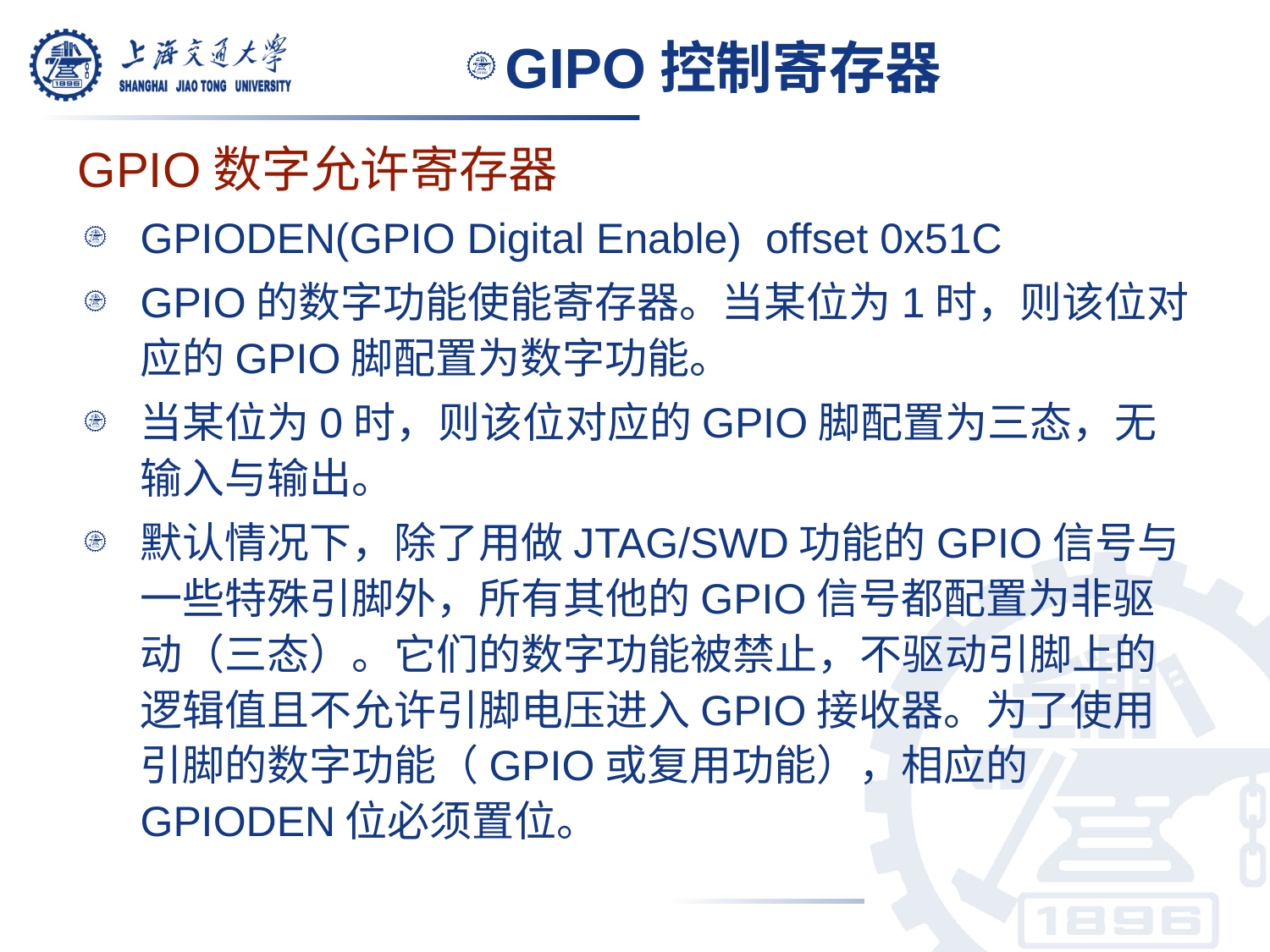

GIPO控制寄存器
GPIO数字允许寄存器
GPIODEN(GPIO Digital Enable)  offset 0x51C
GPIO的数字功能使能寄存器。当某位为1时，则该位对应的GPIO脚配置为数字功能。
当某位为0时，则该位对应的GPIO脚配置为三态，无输入与输出。
默认情况下，除了用做JTAG/SWD功能的GPIO信号与一些特殊引脚外，所有其他的GPIO信号都配置为非驱动（三态）。它们的数字功能被禁止，不驱动引脚上的逻辑值且不允许引脚电压进入GPIO接收器。为了使用引脚的数字功能（GPIO或复用功能），相应的GPIODEN位必须置位。